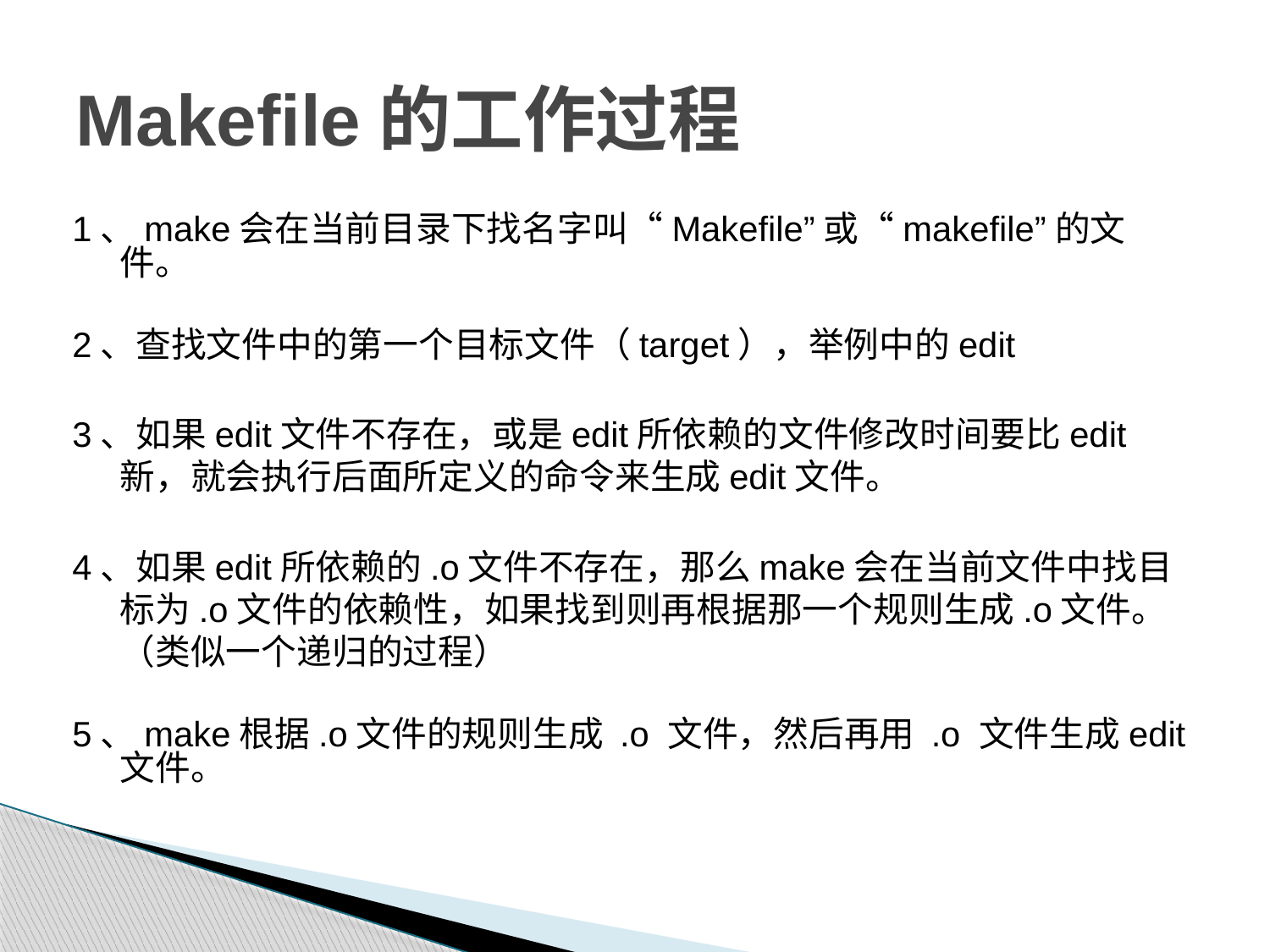

# Makefile的工作过程
1、make会在当前目录下找名字叫“Makefile”或“makefile”的文件。

2、查找文件中的第一个目标文件（target），举例中的edit

3、如果edit文件不存在，或是edit所依赖的文件修改时间要比edit新，就会执行后面所定义的命令来生成edit文件。

4、如果edit所依赖的.o文件不存在，那么make会在当前文件中找目标为.o文件的依赖性，如果找到则再根据那一个规则生成.o文件。（类似一个递归的过程）

5、make根据.o文件的规则生成 .o 文件，然后再用 .o 文件生成edit文件。